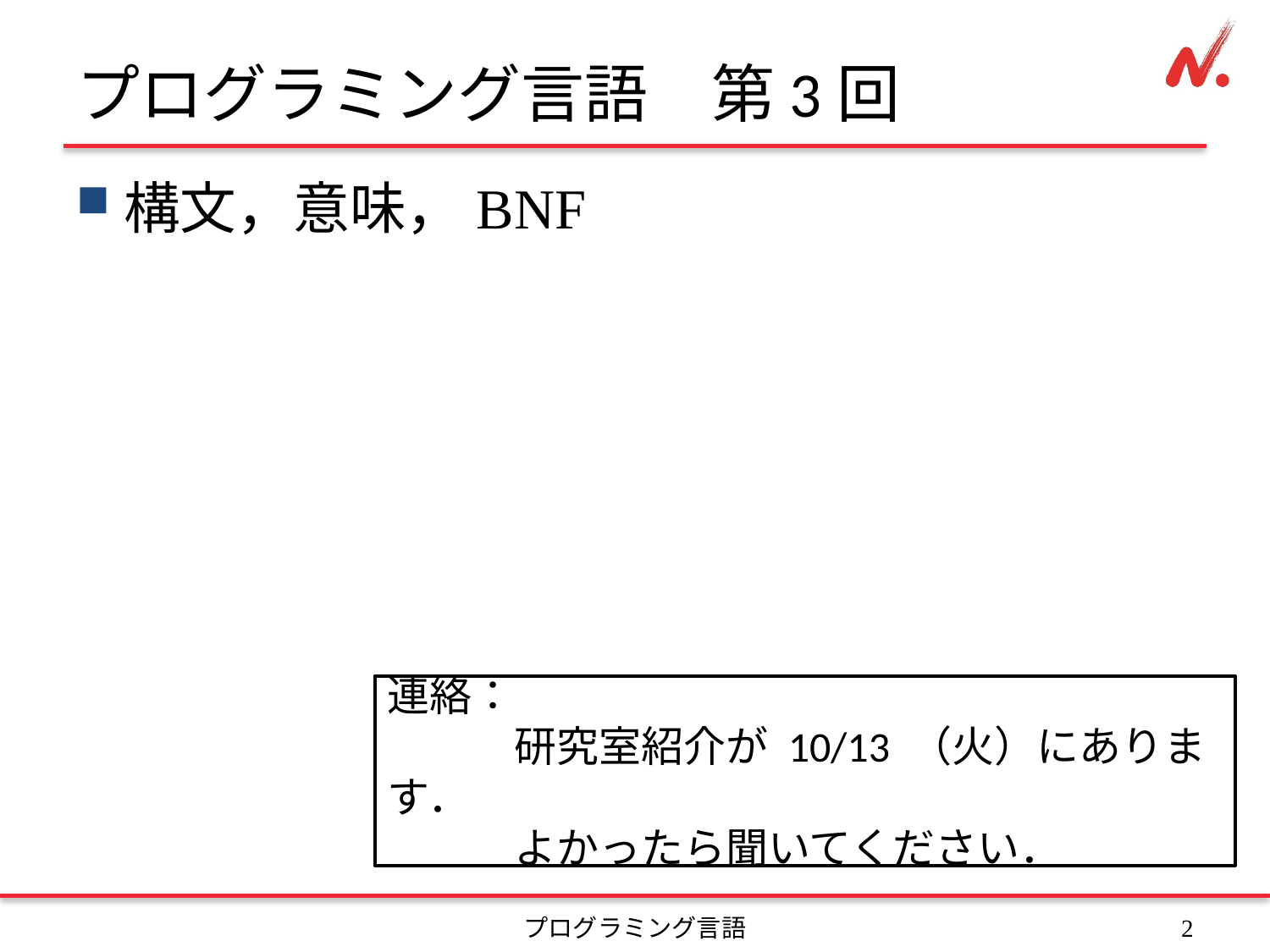

# プログラミング言語　第3回
構文，意味，BNF
連絡：
	研究室紹介が 10/13 （火）にあります．
	よかったら聞いてください．
プログラミング言語
2